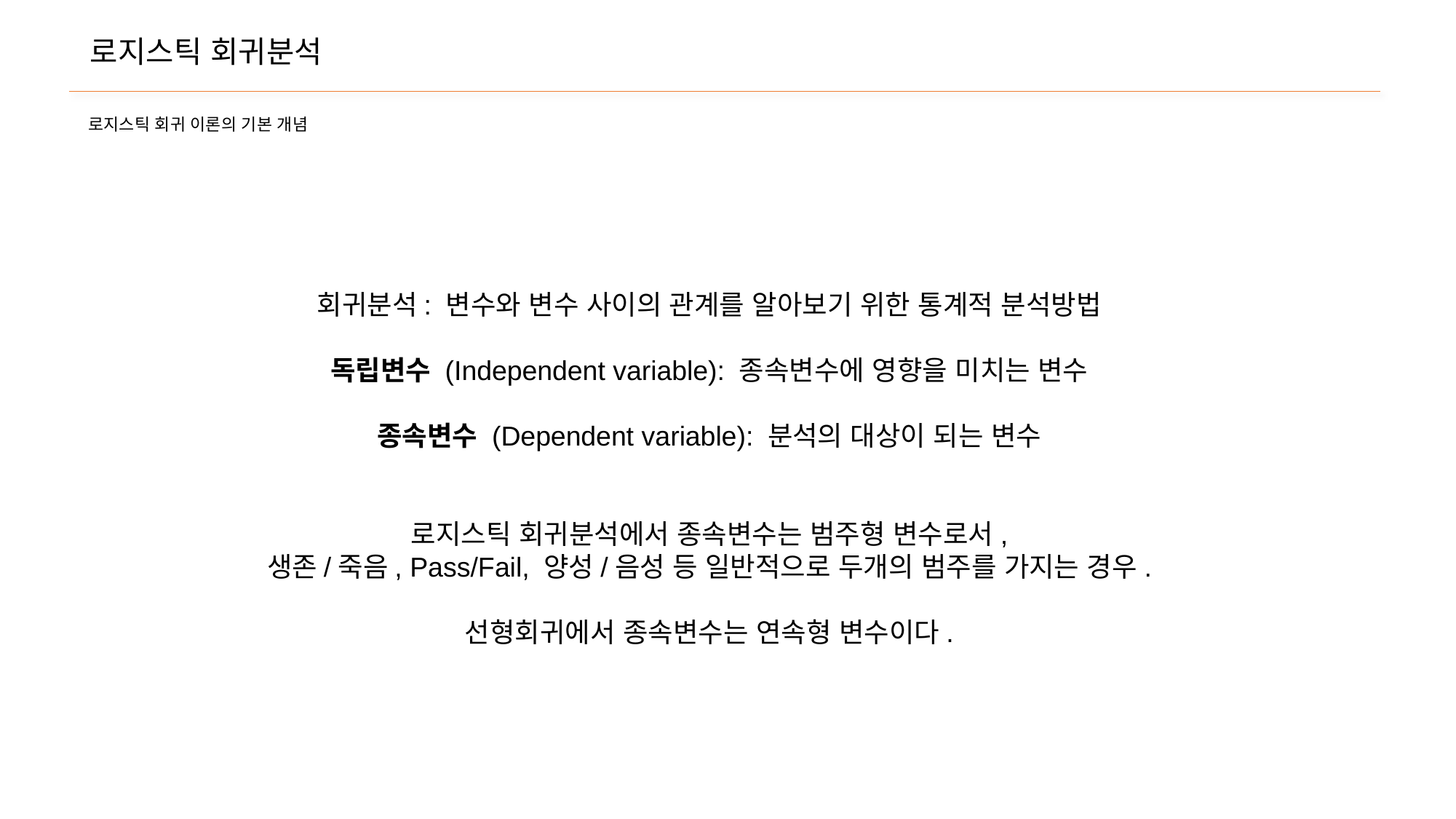

로지스틱 회귀분석
로지스틱 회귀 이론의 기본 개념
회귀분석: 변수와 변수 사이의 관계를 알아보기 위한 통계적 분석방법

독립변수 (Independent variable): 종속변수에 영향을 미치는 변수

종속변수 (Dependent variable): 분석의 대상이 되는 변수

로지스틱 회귀분석에서 종속변수는 범주형 변수로서,
생존/죽음, Pass/Fail, 양성/음성 등 일반적으로 두개의 범주를 가지는 경우.

선형회귀에서 종속변수는 연속형 변수이다.